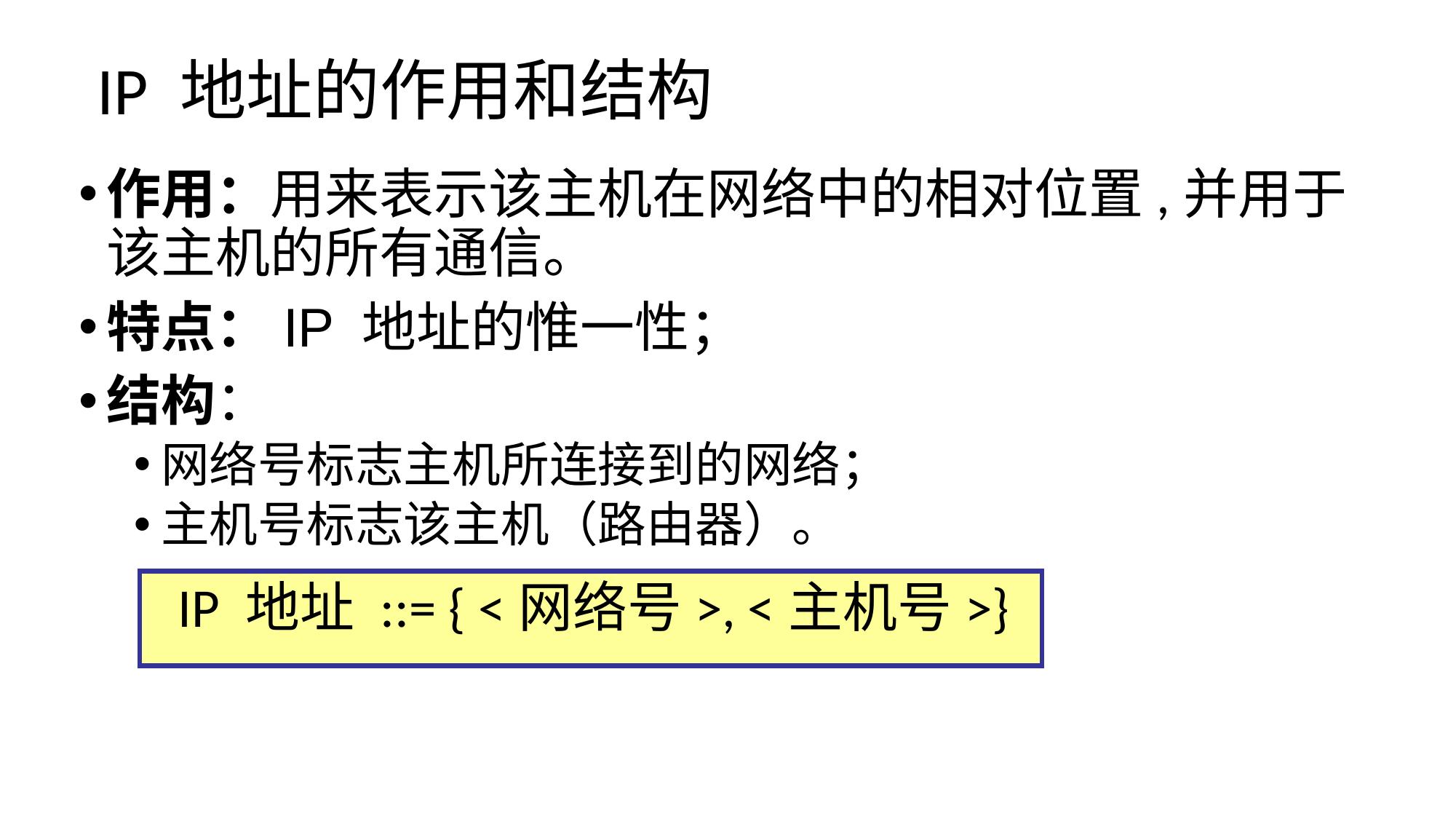

# IP 地址的作用和结构
作用：用来表示该主机在网络中的相对位置,并用于该主机的所有通信。
特点：IP 地址的惟一性；
结构：
网络号标志主机所连接到的网络；
主机号标志该主机（路由器）。
        IP 地址 ::= { <网络号>, <主机号>}